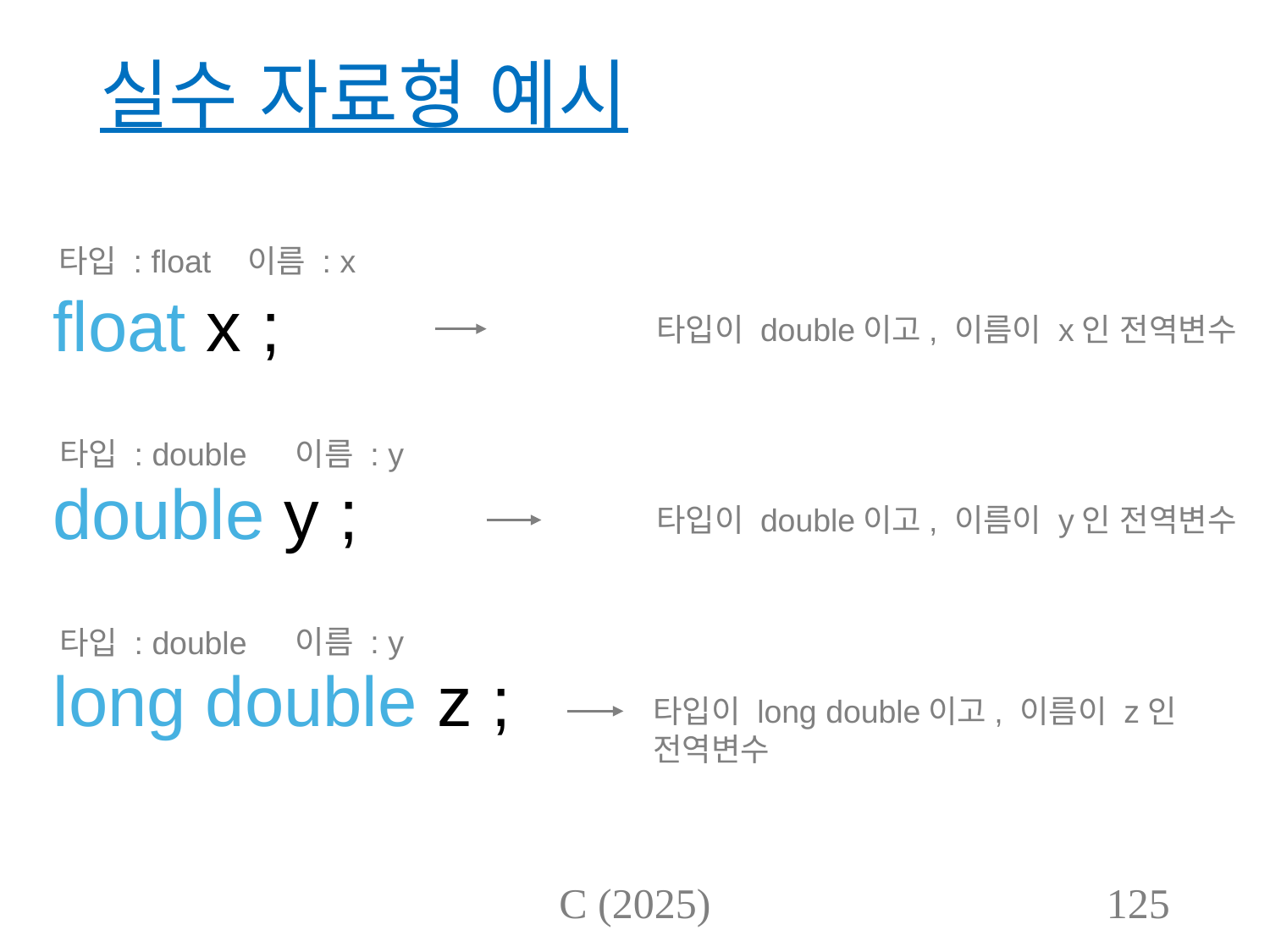

# 실수 자료형 예시
이름 : x
타입 : float
float x ;

double y ;

long double z ;

타입이 double이고, 이름이 x인 전역변수
이름 : y
타입 : double
타입이 double이고, 이름이 y인 전역변수
이름 : y
타입 : double
타입이 long double이고, 이름이 z인
전역변수
C (2025)
125